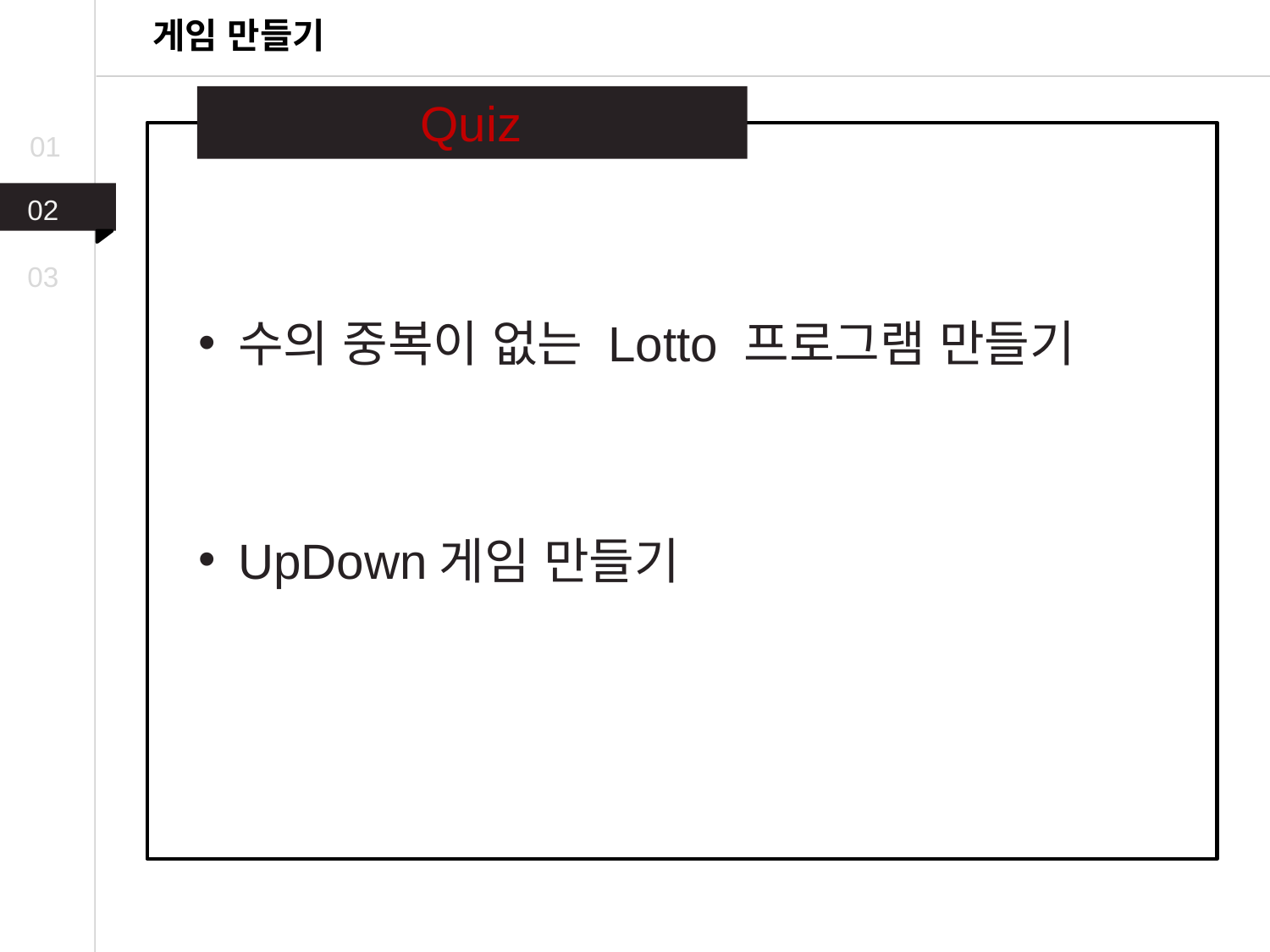

게임 만들기
Quiz

01

02

03
수의 중복이 없는 Lotto 프로그램 만들기
UpDown게임 만들기